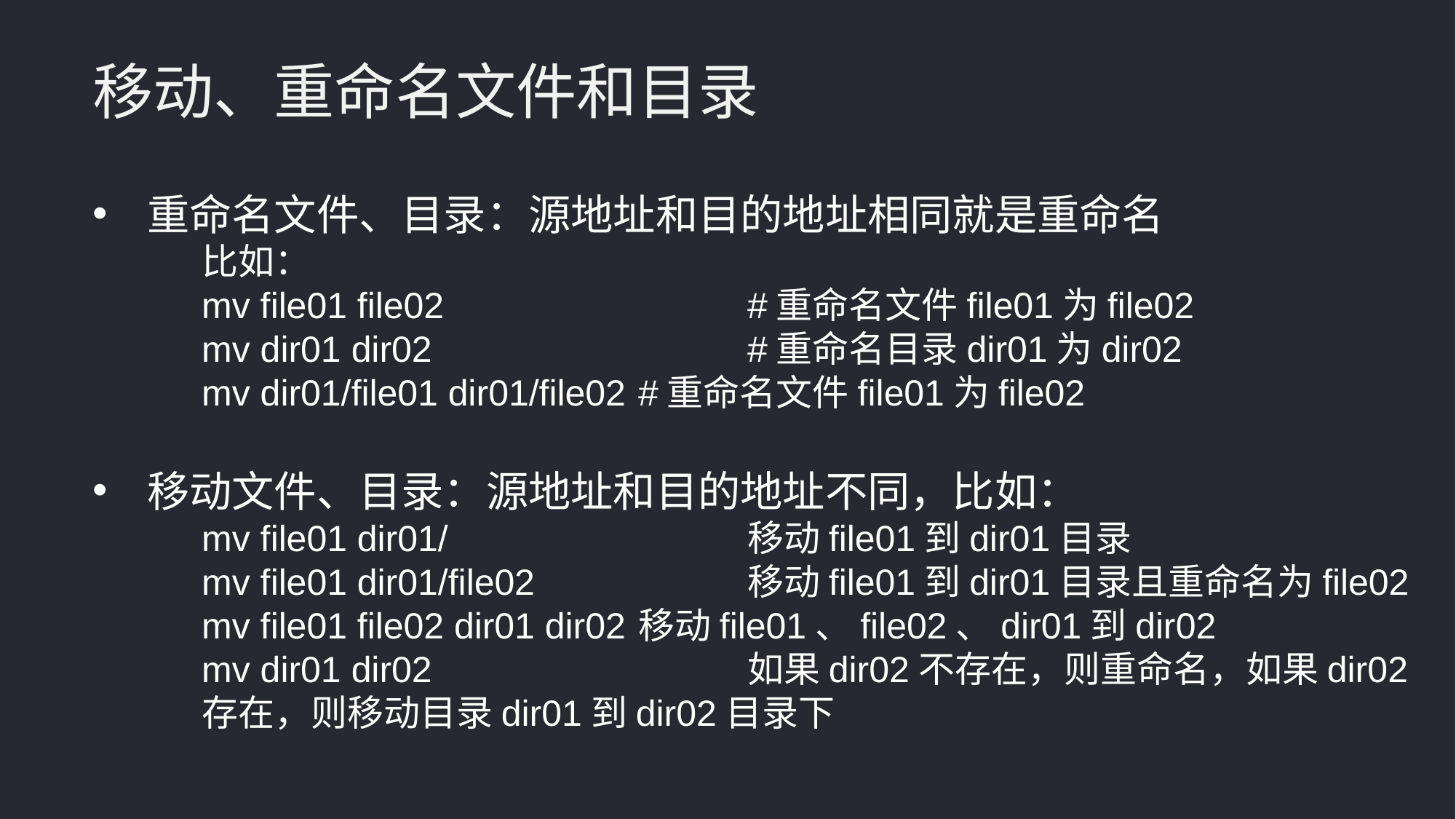

移动、重命名文件和目录
重命名文件、目录：源地址和目的地址相同就是重命名
比如：
mv file01 file02			#重命名文件file01为file02
mv dir01 dir02			#重命名目录dir01为dir02
mv dir01/file01 dir01/file02	#重命名文件file01为file02

移动文件、目录：源地址和目的地址不同，比如：
mv file01 dir01/ 		 	移动file01到dir01目录
mv file01 dir01/file02		移动file01到dir01目录且重命名为file02
mv file01 file02 dir01 dir02	移动file01、file02、dir01到dir02
mv dir01 dir02			如果dir02不存在，则重命名，如果dir02存在，则移动目录dir01到dir02目录下